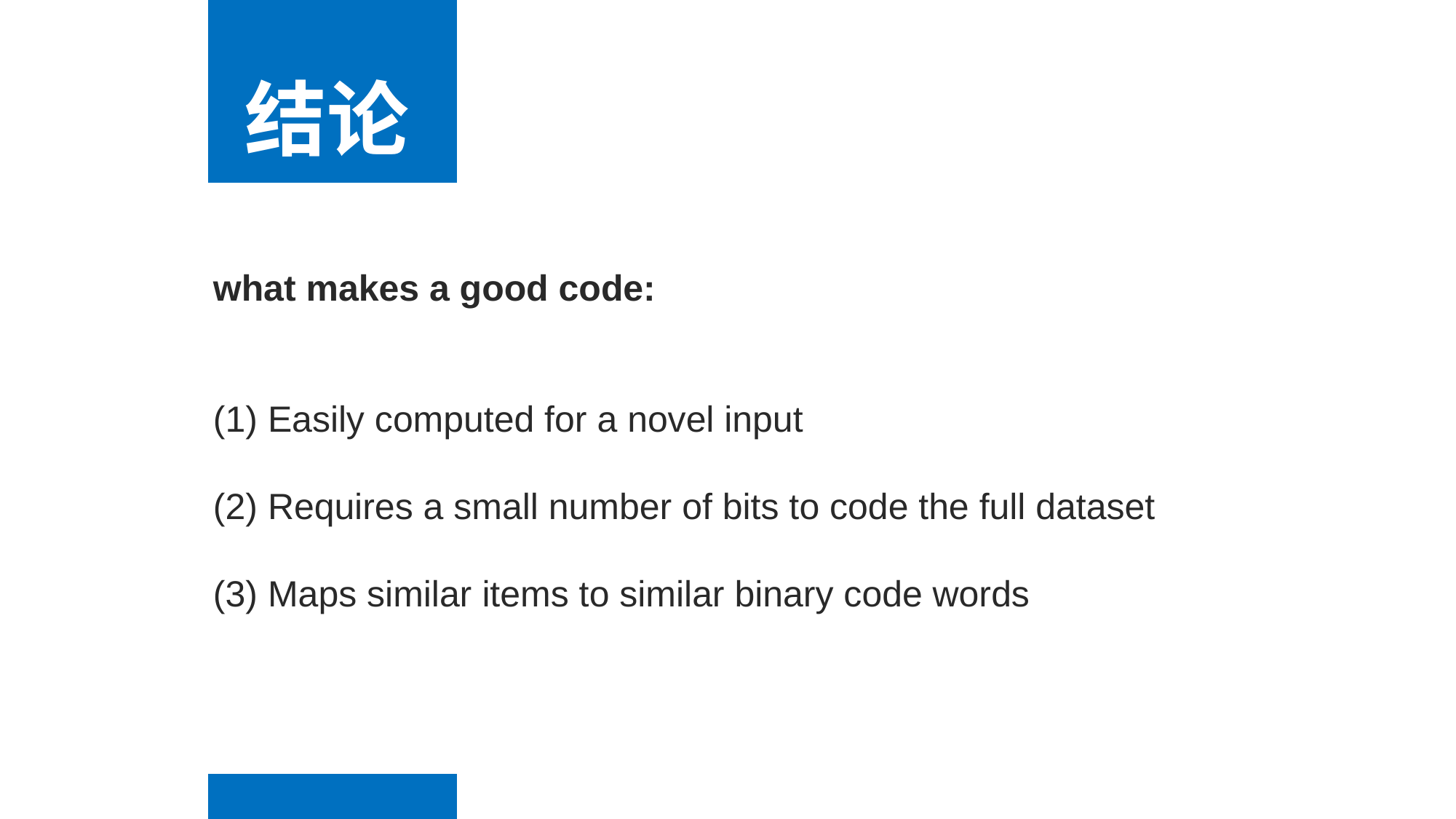

结论

what makes a good code:

(1) Easily computed for a novel input

(2) Requires a small number of bits to code the full dataset

(3) Maps similar items to similar binary code words